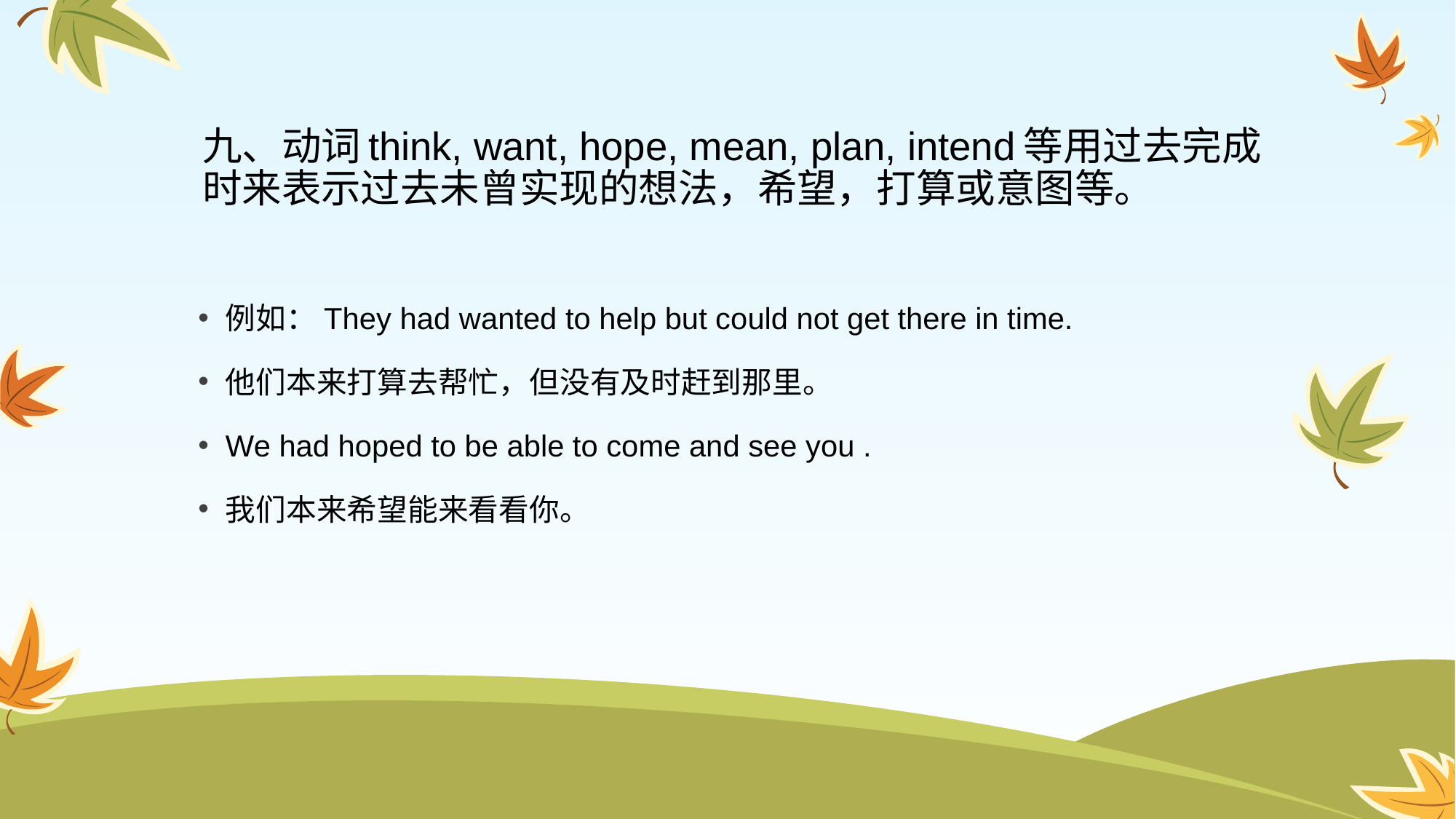

# 九、动词think, want, hope, mean, plan, intend等用过去完成时来表示过去未曾实现的想法，希望，打算或意图等。
例如：They had wanted to help but could not get there in time.
他们本来打算去帮忙，但没有及时赶到那里。
We had hoped to be able to come and see you .
我们本来希望能来看看你。